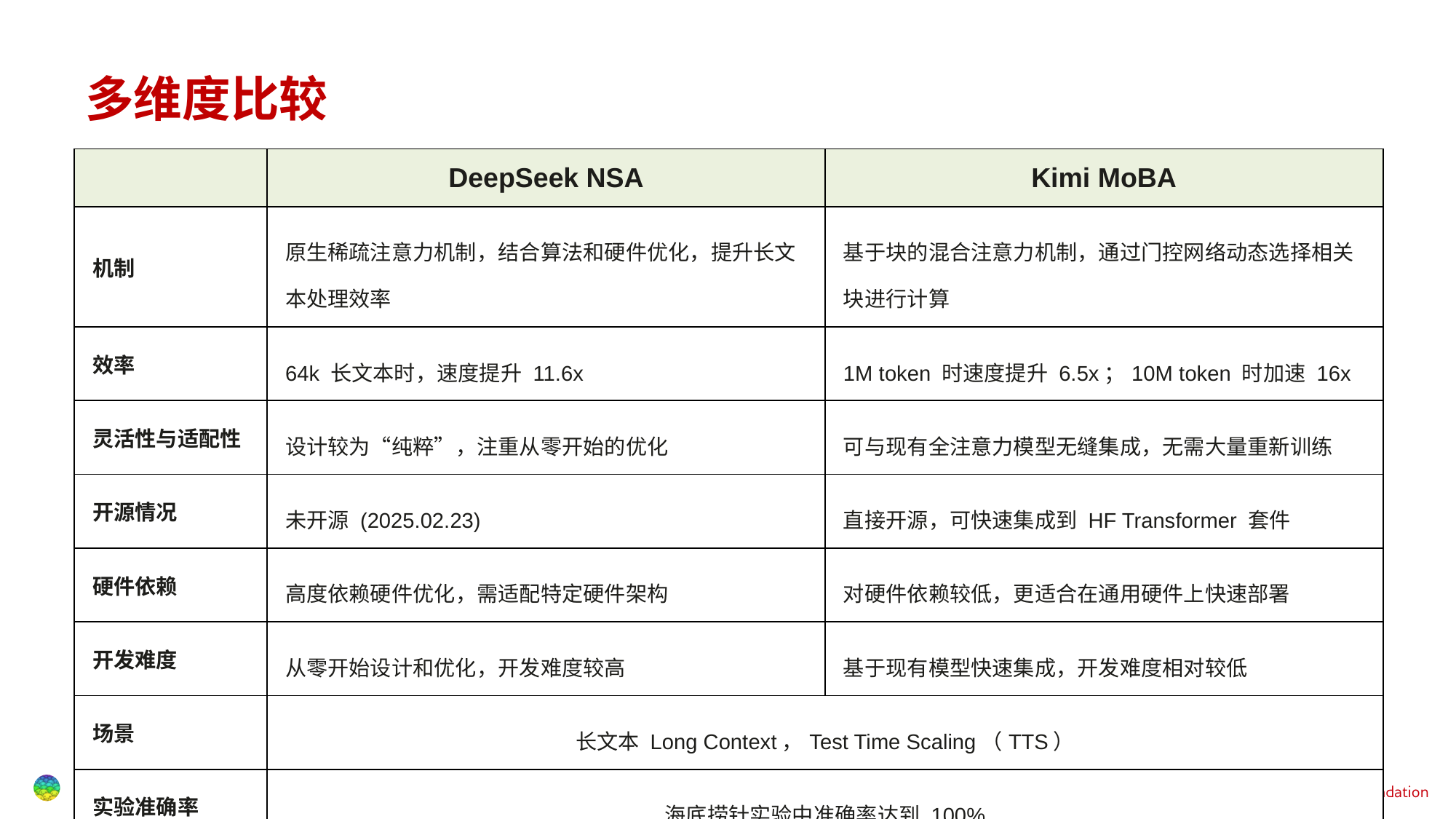

# 多维度比较
|  | DeepSeek NSA | Kimi MoBA |
| --- | --- | --- |
| 机制 | 原生稀疏注意力机制，结合算法和硬件优化，提升长文本处理效率 | 基于块的混合注意力机制，通过门控网络动态选择相关块进行计算 |
| 效率 | 64k 长文本时，速度提升 11.6x | 1M token 时速度提升 6.5x；10M token 时加速 16x |
| 灵活性与适配性 | 设计较为“纯粹”，注重从零开始的优化 | 可与现有全注意力模型无缝集成，无需大量重新训练 |
| 开源情况 | 未开源 (2025.02.23) | 直接开源，可快速集成到 HF Transformer 套件 |
| 硬件依赖 | 高度依赖硬件优化，需适配特定硬件架构 | 对硬件依赖较低，更适合在通用硬件上快速部署 |
| 开发难度 | 从零开始设计和优化，开发难度较高 | 基于现有模型快速集成，开发难度相对较低 |
| 场景 | 长文本 Long Context，Test Time Scaling（TTS） | 适合超长文本（1M token 以上）的大规模上下文建模任务。 |
| 实验准确率 | 海底捞针实验中准确率达到 100% |  |